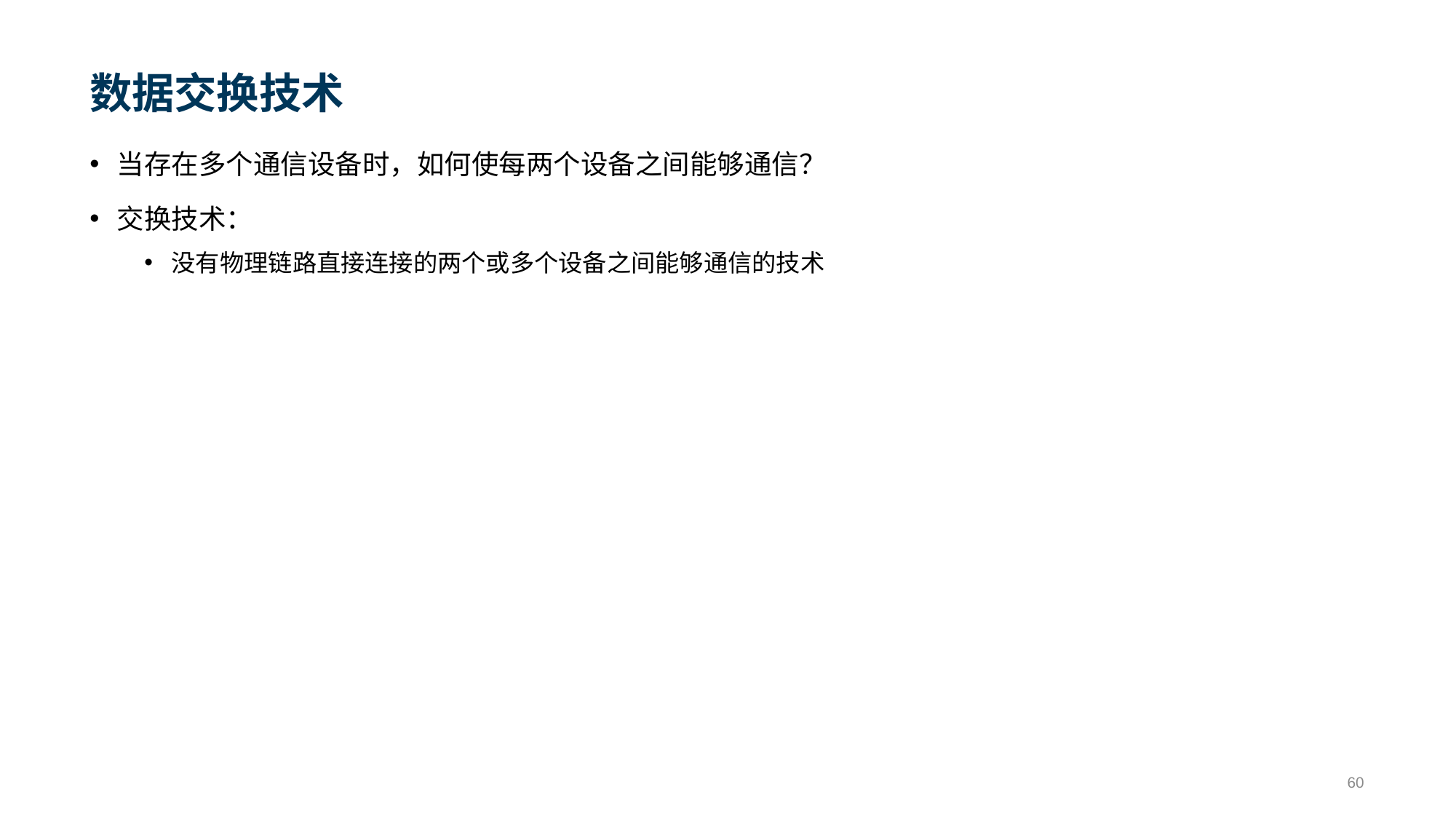

# 数据交换技术
当存在多个通信设备时，如何使每两个设备之间能够通信？
交换技术：
没有物理链路直接连接的两个或多个设备之间能够通信的技术
60